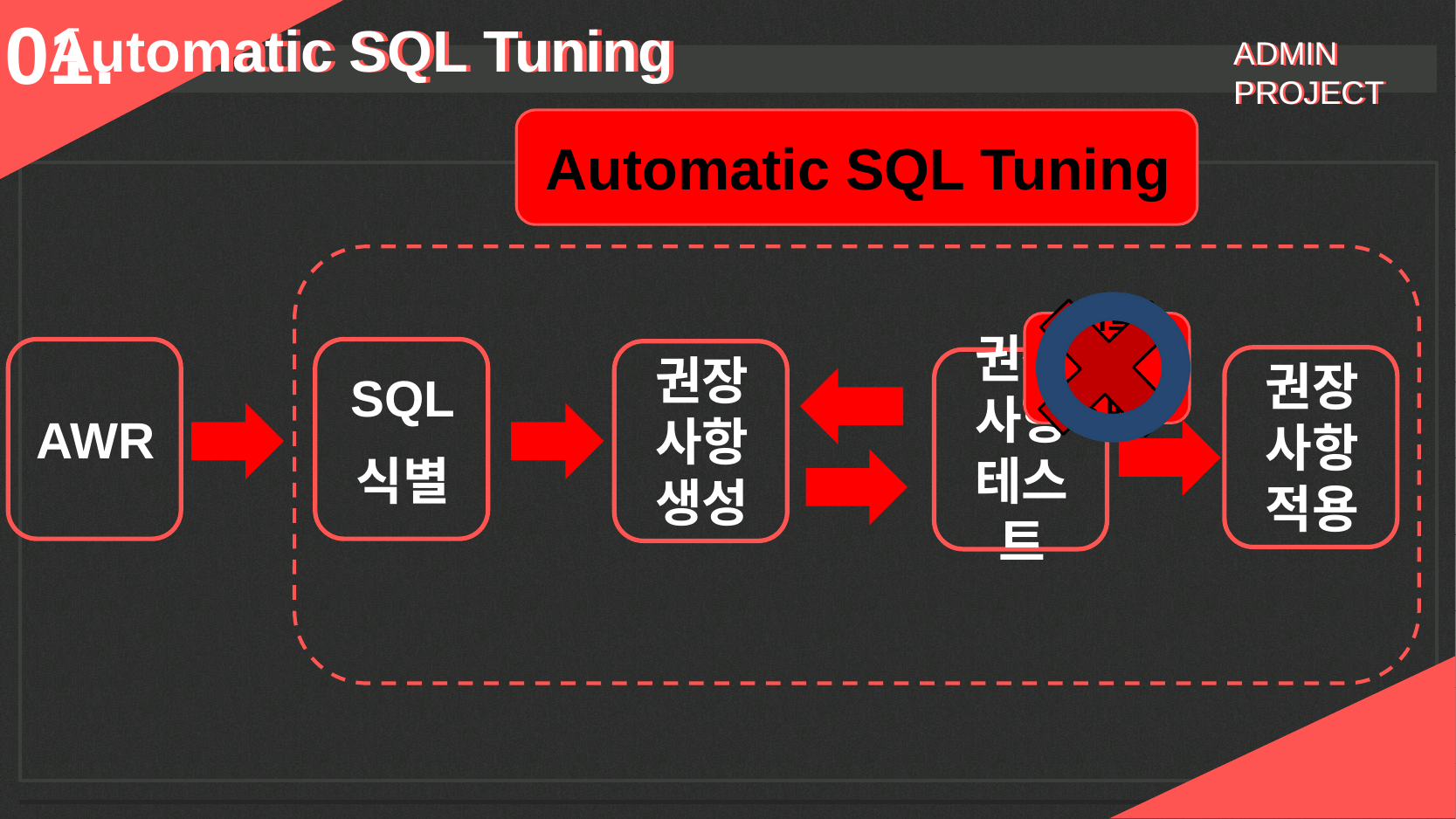

01.

Automatic SQL Tuning
Automatic SQL Tuning
ADMIN PROJECT
ADMIN PROJECT
Automatic SQL Tuning

성능 향상
3배
AWR
SQL
식별
권장 사항 생성
권장 사항 적용
권장 사항 테스트